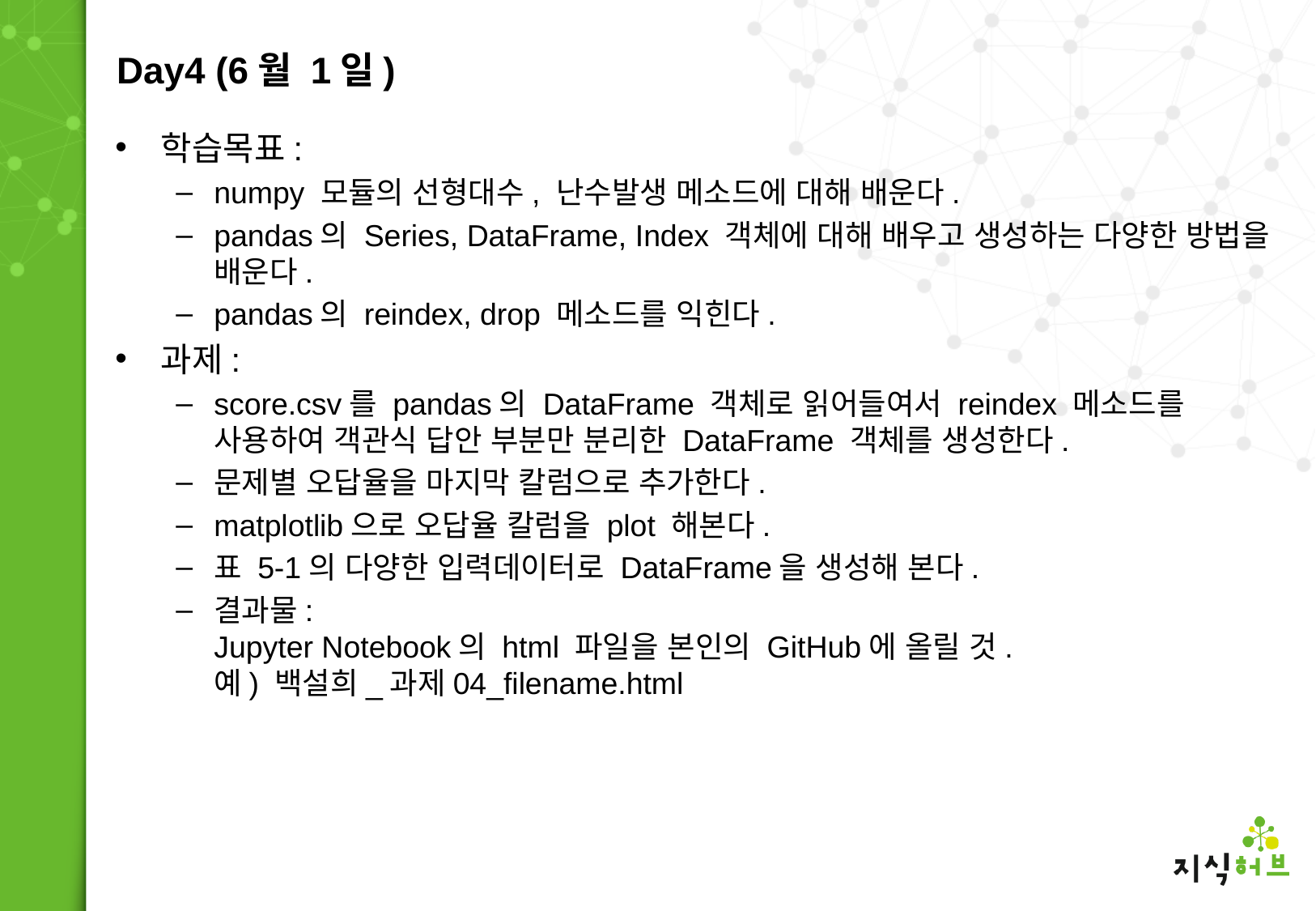

# Day4 (6월 1일)
학습목표:
numpy 모듈의 선형대수, 난수발생 메소드에 대해 배운다.
pandas의 Series, DataFrame, Index 객체에 대해 배우고 생성하는 다양한 방법을 배운다.
pandas의 reindex, drop 메소드를 익힌다.
과제:
score.csv를 pandas의 DataFrame 객체로 읽어들여서 reindex 메소드를 사용하여 객관식 답안 부분만 분리한 DataFrame 객체를 생성한다.
문제별 오답율을 마지막 칼럼으로 추가한다.
matplotlib으로 오답율 칼럼을 plot 해본다.
표 5-1의 다양한 입력데이터로 DataFrame을 생성해 본다.
결과물:
Jupyter Notebook의 html 파일을 본인의 GitHub에 올릴 것.
예) 백설희_과제04_filename.html